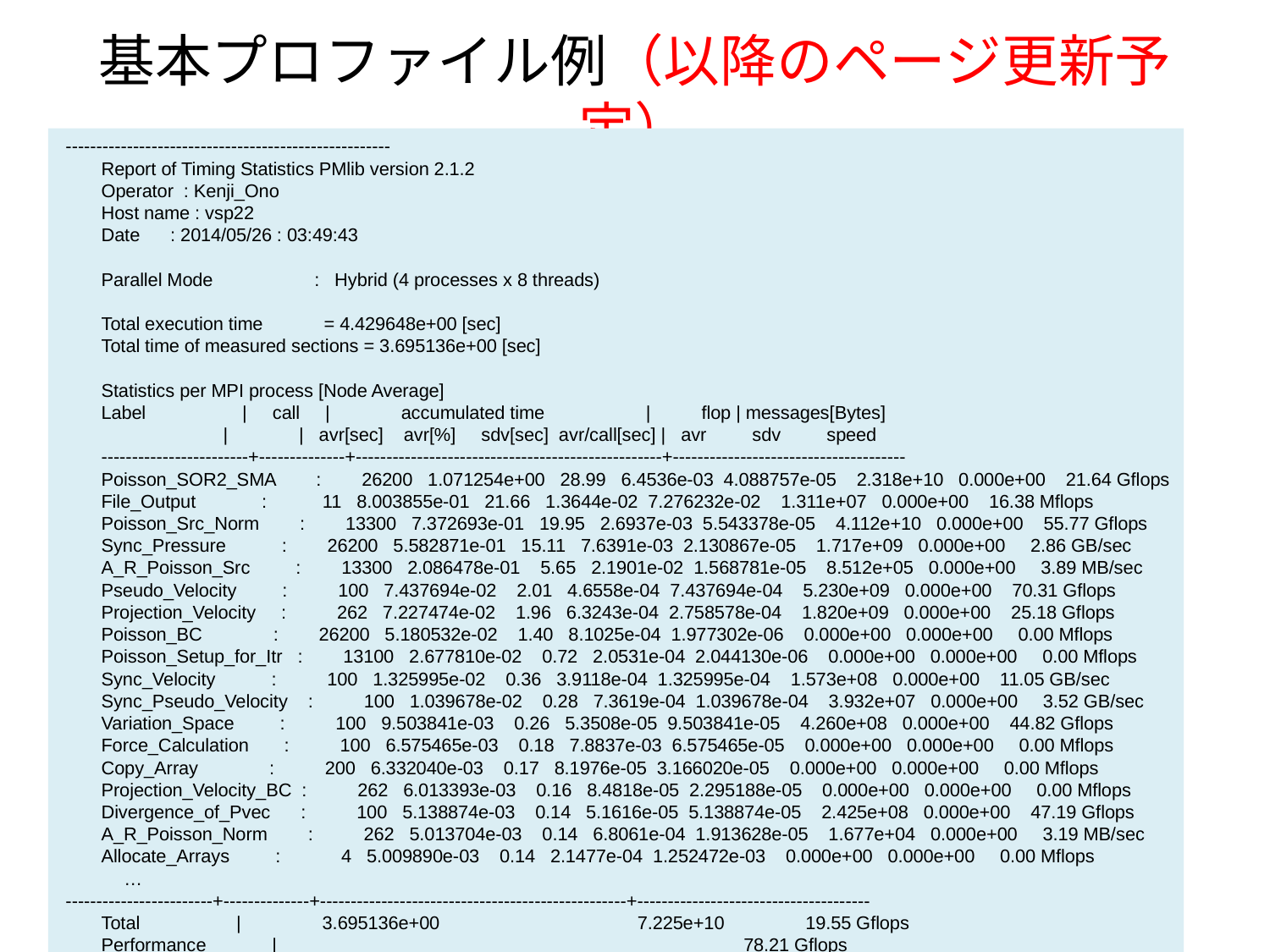

# 基本プロファイル例（以降のページ更新予定）
 -----------------------------------------------------
        Report of Timing Statistics PMlib version 2.1.2
        Operator  : Kenji_Ono
        Host name : vsp22
        Date      : 2014/05/26 : 03:49:43

        Parallel Mode                    :   Hybrid (4 processes x 8 threads)

        Total execution time            = 4.429648e+00 [sec]
        Total time of measured sections = 3.695136e+00 [sec]

        Statistics per MPI process [Node Average]
        Label                   |     call     |              accumulated time                    |          flop | messages[Bytes]
                                |              |   avr[sec]    avr[%]     sdv[sec]  avr/call[sec] |   avr         sdv         speed
        ------------------------+--------------+--------------------------------------------------+--------------------------------------
        Poisson_SOR2_SMA        :        26200   1.071254e+00   28.99   6.4536e-03  4.088757e-05    2.318e+10   0.000e+00    21.64 Gflops
        File_Output             :           11   8.003855e-01   21.66   1.3644e-02  7.276232e-02    1.311e+07   0.000e+00    16.38 Mflops
        Poisson_Src_Norm        :        13300   7.372693e-01   19.95   2.6937e-03  5.543378e-05    4.112e+10   0.000e+00    55.77 Gflops
        Sync_Pressure           :        26200   5.582871e-01   15.11   7.6391e-03  2.130867e-05    1.717e+09   0.000e+00     2.86 GB/sec
        A_R_Poisson_Src         :        13300   2.086478e-01    5.65   2.1901e-02  1.568781e-05    8.512e+05   0.000e+00     3.89 MB/sec
        Pseudo_Velocity         :          100   7.437694e-02    2.01   4.6558e-04  7.437694e-04    5.230e+09   0.000e+00    70.31 Gflops
        Projection_Velocity     :          262   7.227474e-02    1.96   6.3243e-04  2.758578e-04    1.820e+09   0.000e+00    25.18 Gflops
        Poisson_BC              :        26200   5.180532e-02    1.40   8.1025e-04  1.977302e-06    0.000e+00   0.000e+00     0.00 Mflops
        Poisson_Setup_for_Itr   :        13100   2.677810e-02    0.72   2.0531e-04  2.044130e-06    0.000e+00   0.000e+00     0.00 Mflops
        Sync_Velocity           :          100   1.325995e-02    0.36   3.9118e-04  1.325995e-04    1.573e+08   0.000e+00    11.05 GB/sec
        Sync_Pseudo_Velocity    :          100   1.039678e-02    0.28   7.3619e-04  1.039678e-04    3.932e+07   0.000e+00     3.52 GB/sec
        Variation_Space         :          100   9.503841e-03    0.26   5.3508e-05  9.503841e-05    4.260e+08   0.000e+00    44.82 Gflops
        Force_Calculation       :          100   6.575465e-03    0.18   7.8837e-03  6.575465e-05    0.000e+00   0.000e+00     0.00 Mflops
        Copy_Array              :          200   6.332040e-03    0.17   8.1976e-05  3.166020e-05    0.000e+00   0.000e+00     0.00 Mflops
        Projection_Velocity_BC  :          262   6.013393e-03    0.16   8.4818e-05  2.295188e-05    0.000e+00   0.000e+00     0.00 Mflops
        Divergence_of_Pvec      :          100   5.138874e-03    0.14   5.1616e-05  5.138874e-05    2.425e+08   0.000e+00    47.19 Gflops
        A_R_Poisson_Norm        :          262   5.013704e-03    0.14   6.8061e-04  1.913628e-05    1.677e+04   0.000e+00     3.19 MB/sec
        Allocate_Arrays         :            4   5.009890e-03    0.14   2.1477e-04  1.252472e-03    0.000e+00   0.000e+00     0.00 Mflops
…
 ------------------------+--------------+--------------------------------------------------+--------------------------------------
        Total                   |                3.695136e+00                                       7.225e+10                19.55 Gflops
        Performance             |                                                                                            78.21 Gflops